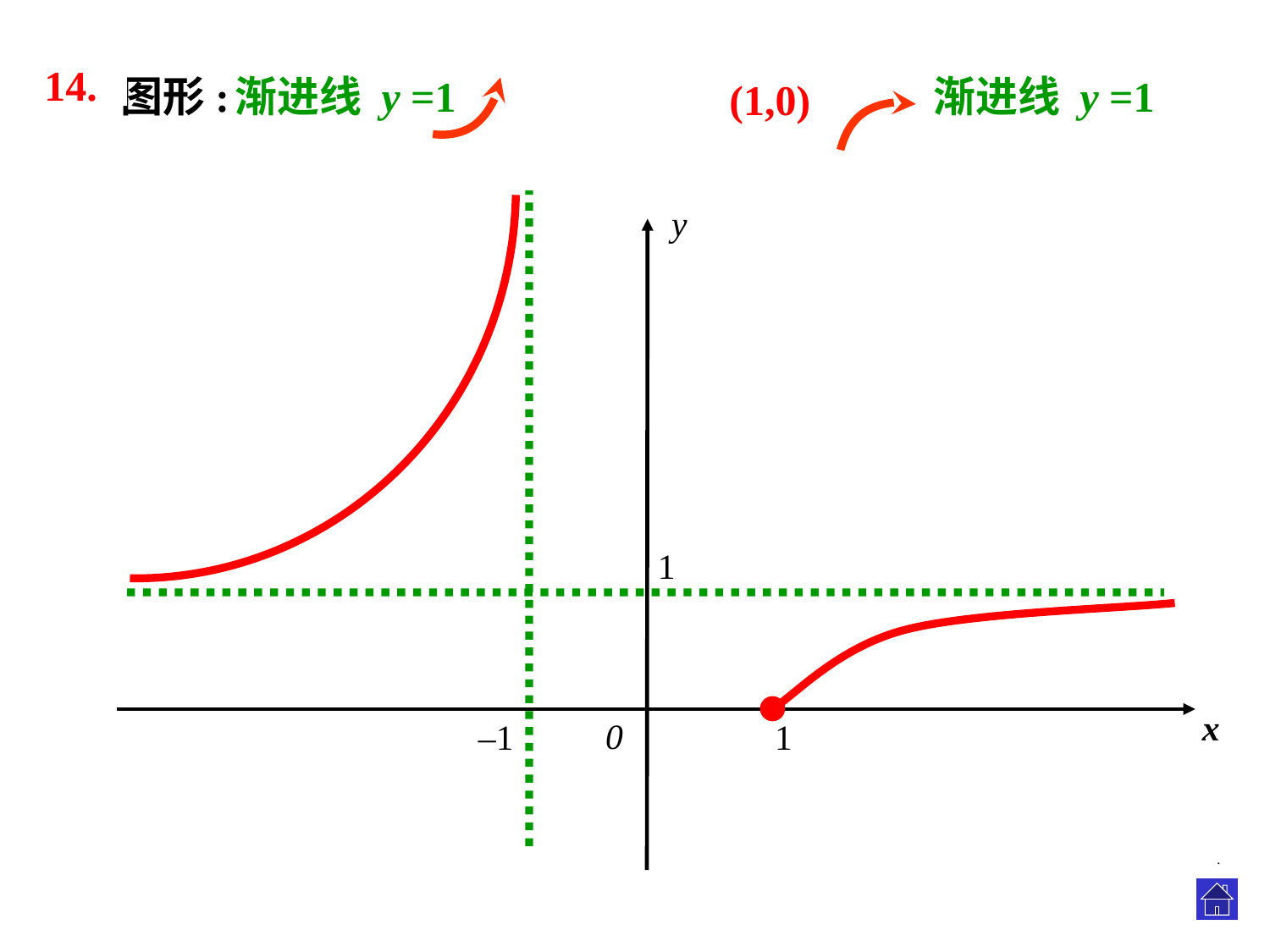

14.
图形:
渐进线 y =1
渐进线 y =1
(1,0)

y

x
0

1

–1
1
.